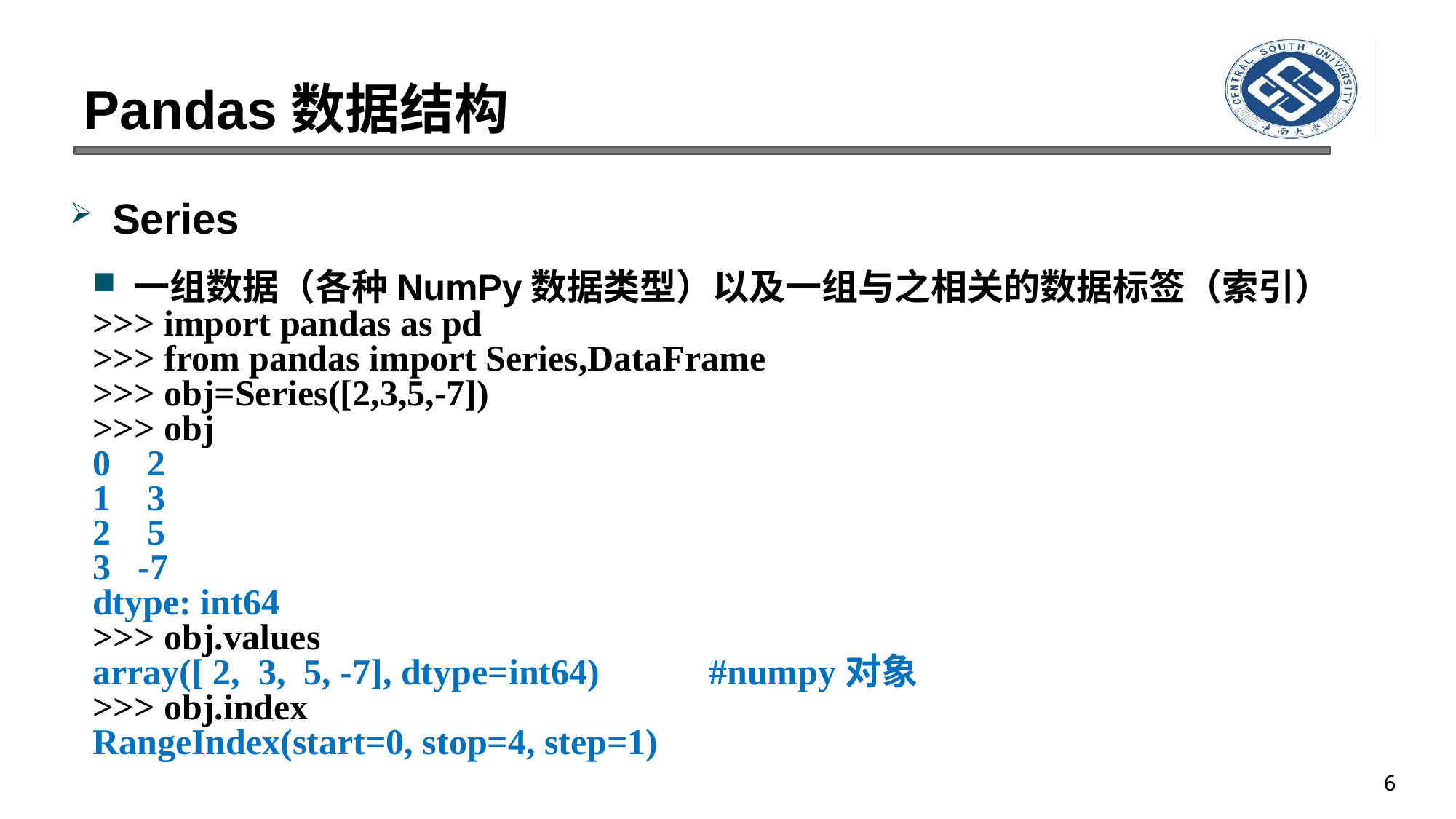

# Pandas数据结构
Series
一组数据（各种NumPy数据类型）以及一组与之相关的数据标签（索引）
>>> import pandas as pd
>>> from pandas import Series,DataFrame
>>> obj=Series([2,3,5,-7])
>>> obj
0    2
1    3
2    5
3   -7
dtype: int64
>>> obj.values
array([ 2,  3,  5, -7], dtype=int64)            #numpy对象
>>> obj.index
RangeIndex(start=0, stop=4, step=1)
6